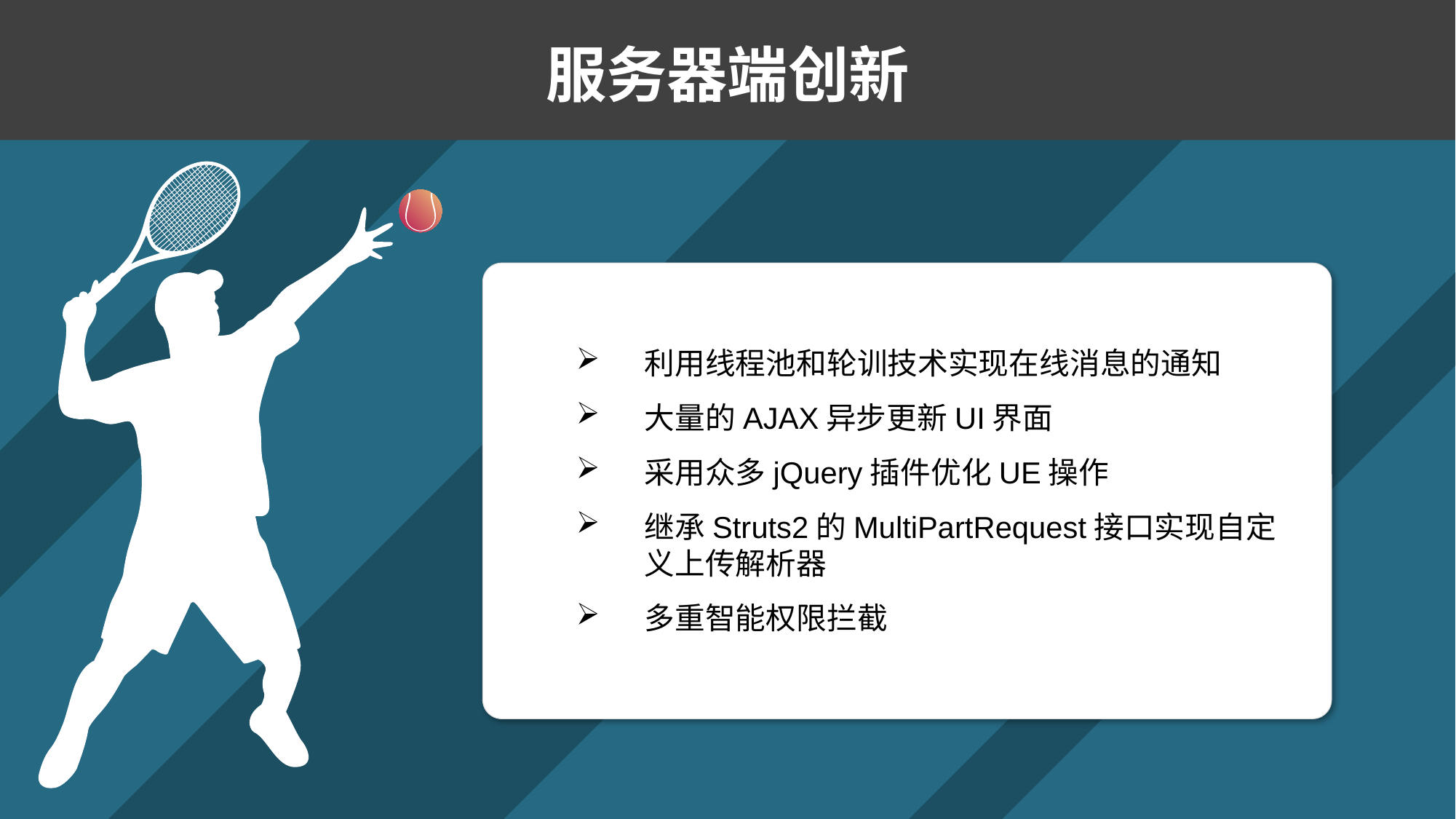

服务器端创新

利用线程池和轮训技术实现在线消息的通知
大量的AJAX异步更新UI界面
采用众多jQuery插件优化UE操作
继承Struts2的MultiPartRequest接口实现自定义上传解析器
多重智能权限拦截